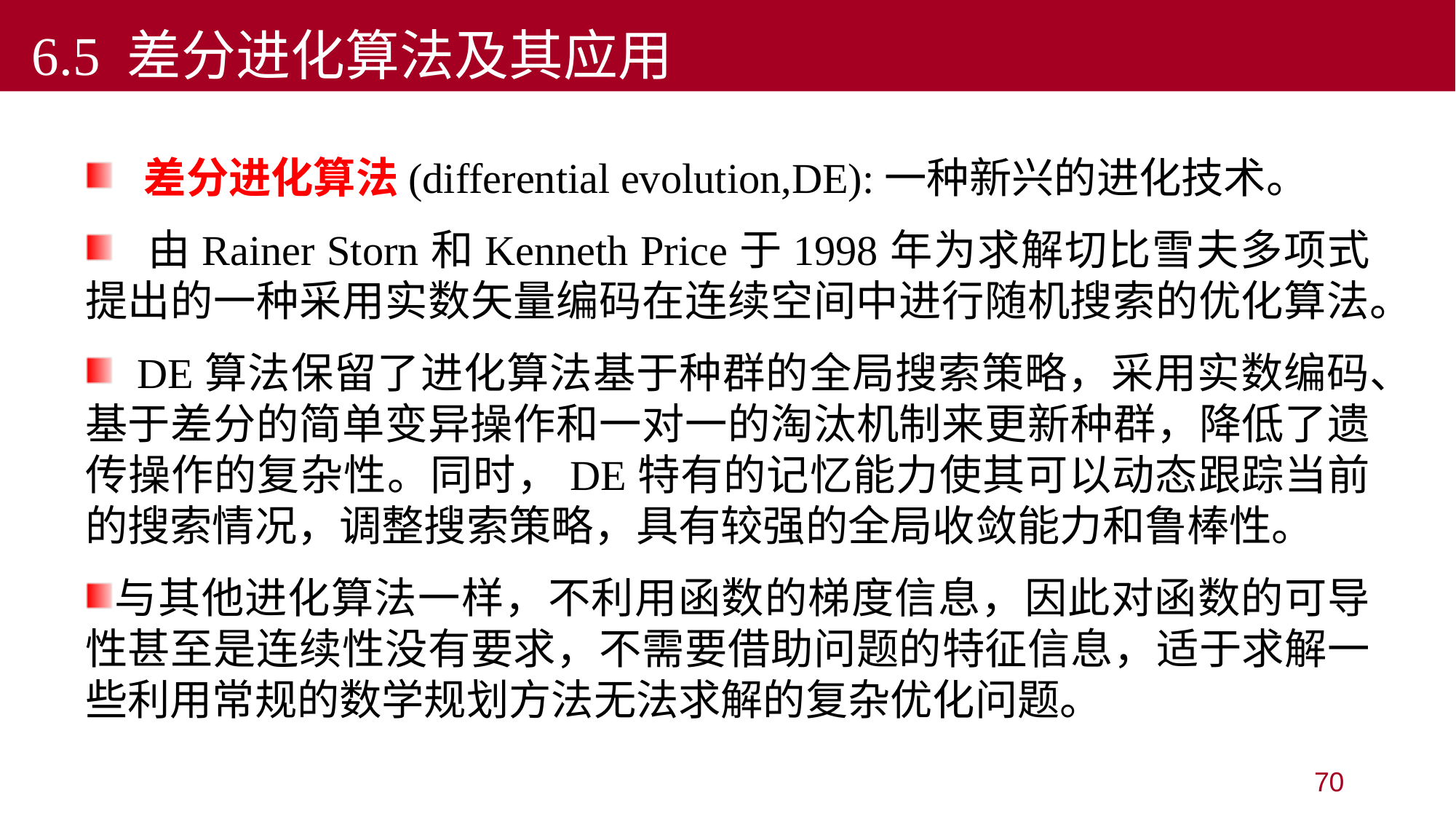

6.5 差分进化算法及其应用
  差分进化算法(differential evolution,DE):一种新兴的进化技术。
  由Rainer Storn和Kenneth Price于1998年为求解切比雪夫多项式提出的一种采用实数矢量编码在连续空间中进行随机搜索的优化算法。
  DE算法保留了进化算法基于种群的全局搜索策略，采用实数编码、基于差分的简单变异操作和一对一的淘汰机制来更新种群，降低了遗传操作的复杂性。同时，DE特有的记忆能力使其可以动态跟踪当前的搜索情况，调整搜索策略，具有较强的全局收敛能力和鲁棒性。
与其他进化算法一样，不利用函数的梯度信息，因此对函数的可导性甚至是连续性没有要求，不需要借助问题的特征信息，适于求解一些利用常规的数学规划方法无法求解的复杂优化问题。

70